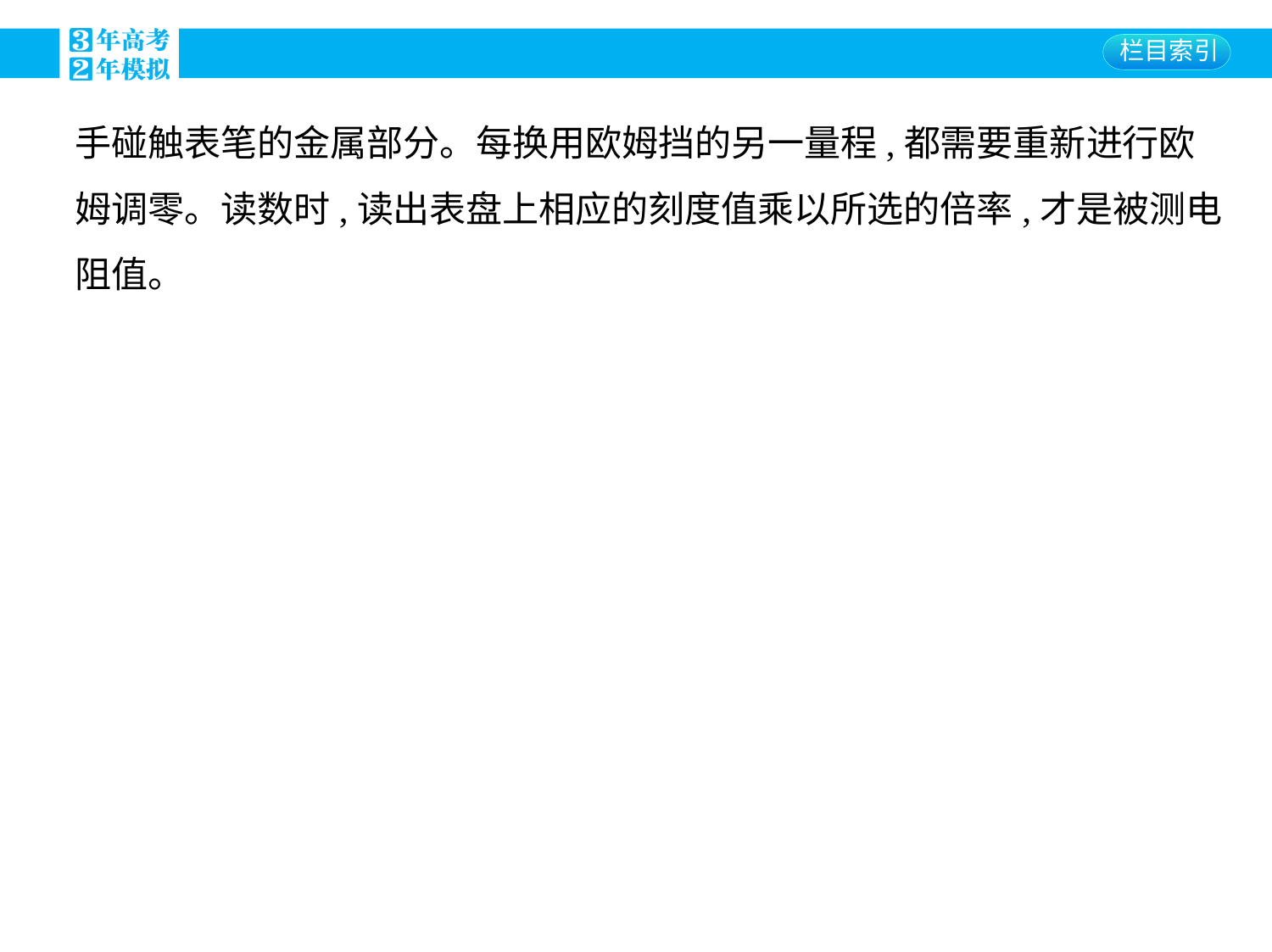

手碰触表笔的金属部分。每换用欧姆挡的另一量程,都需要重新进行欧
姆调零。读数时,读出表盘上相应的刻度值乘以所选的倍率,才是被测电
阻值。